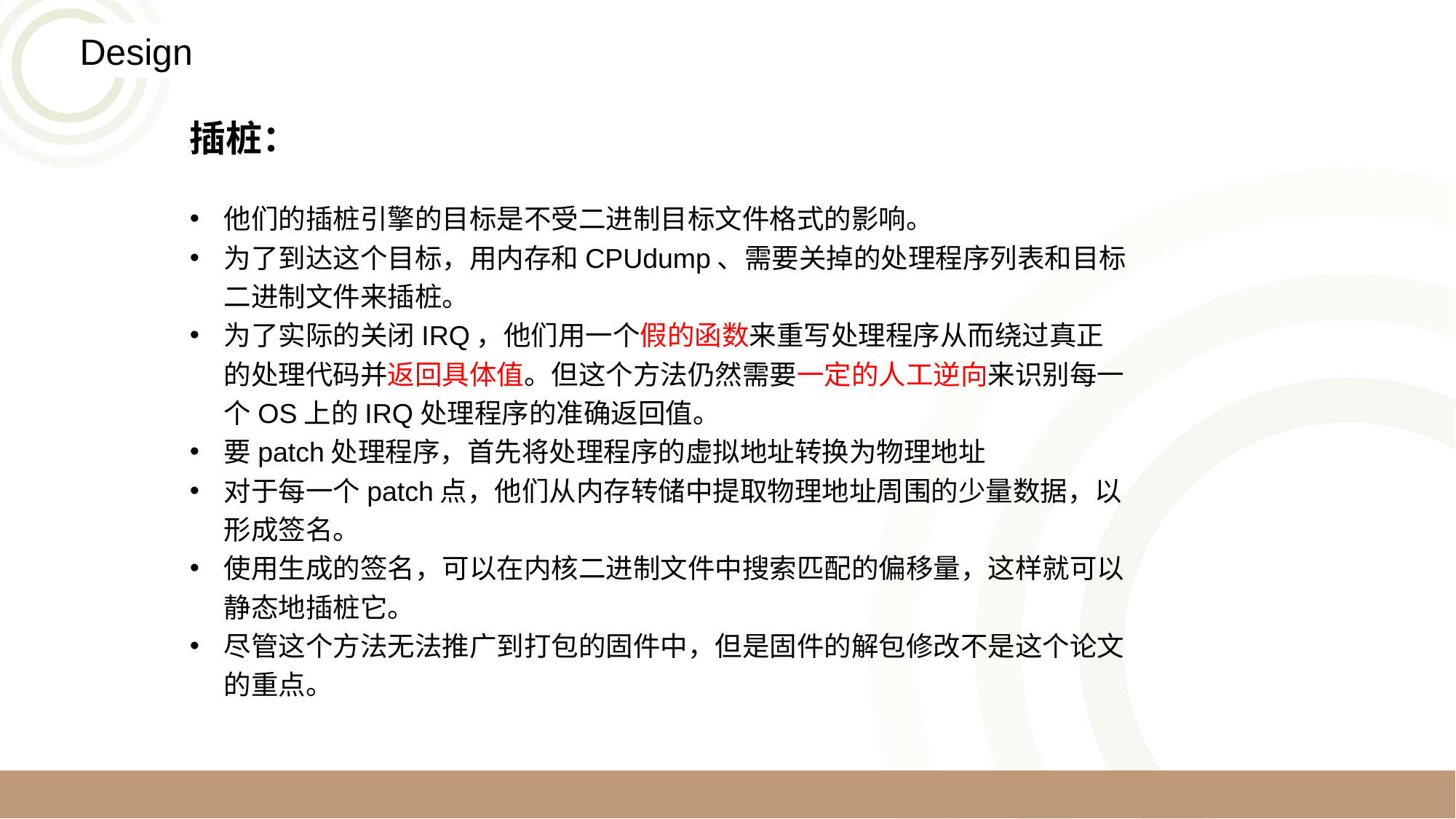

Design

插桩：

他们的插桩引擎的目标是不受二进制目标文件格式的影响。
为了到达这个目标，用内存和CPUdump、需要关掉的处理程序列表和目标二进制文件来插桩。
为了实际的关闭IRQ，他们用一个假的函数来重写处理程序从而绕过真正的处理代码并返回具体值。但这个方法仍然需要一定的人工逆向来识别每一个OS上的IRQ处理程序的准确返回值。
要patch处理程序，首先将处理程序的虚拟地址转换为物理地址
对于每一个patch点，他们从内存转储中提取物理地址周围的少量数据，以形成签名。
使用生成的签名，可以在内核二进制文件中搜索匹配的偏移量，这样就可以静态地插桩它。
尽管这个方法无法推广到打包的固件中，但是固件的解包修改不是这个论文的重点。